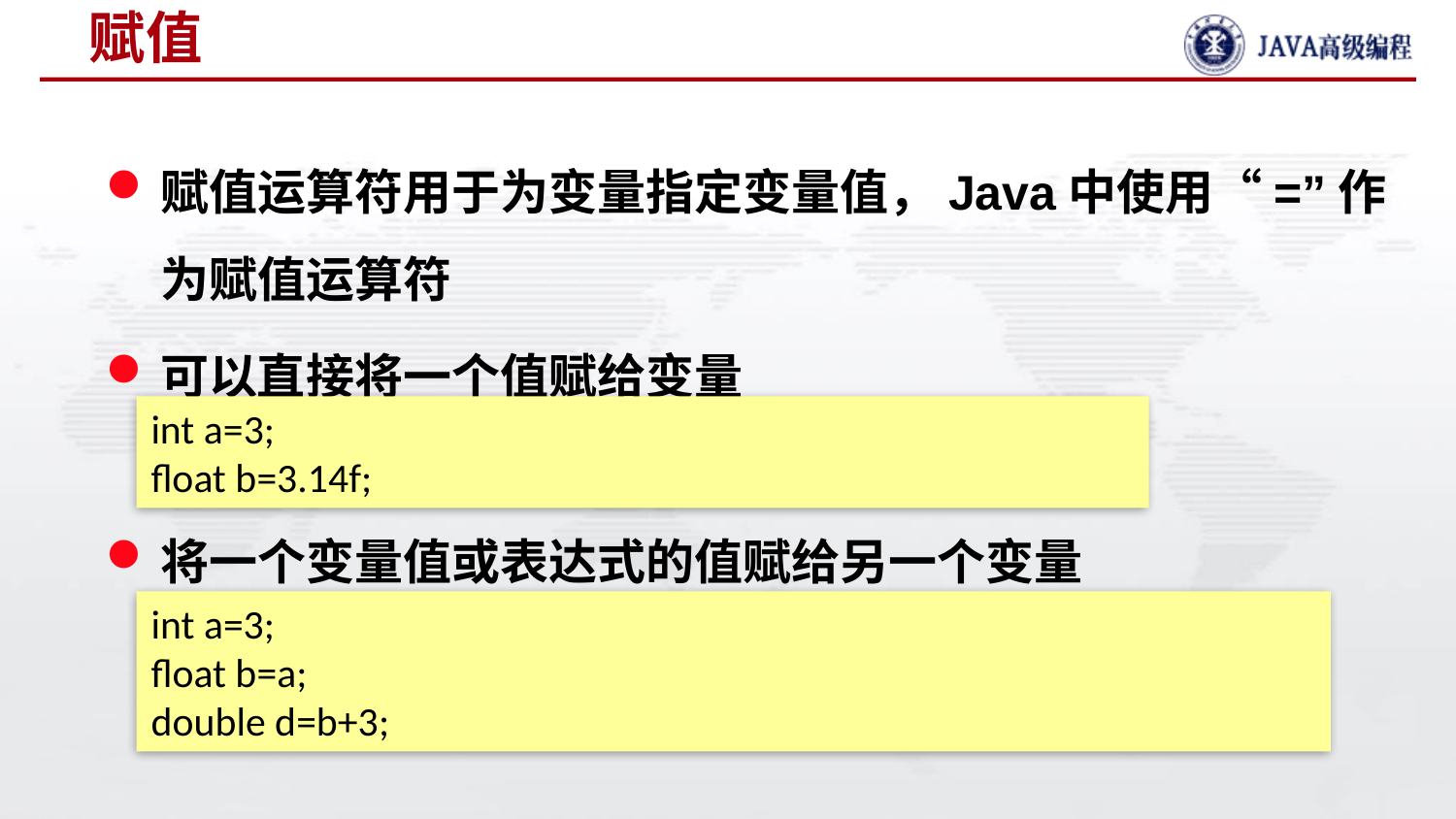

# 赋值
赋值运算符用于为变量指定变量值，Java中使用“=”作为赋值运算符
可以直接将一个值赋给变量

将一个变量值或表达式的值赋给另一个变量

int a=3;
float b=3.14f;
int a=3;
float b=a;
double d=b+3;